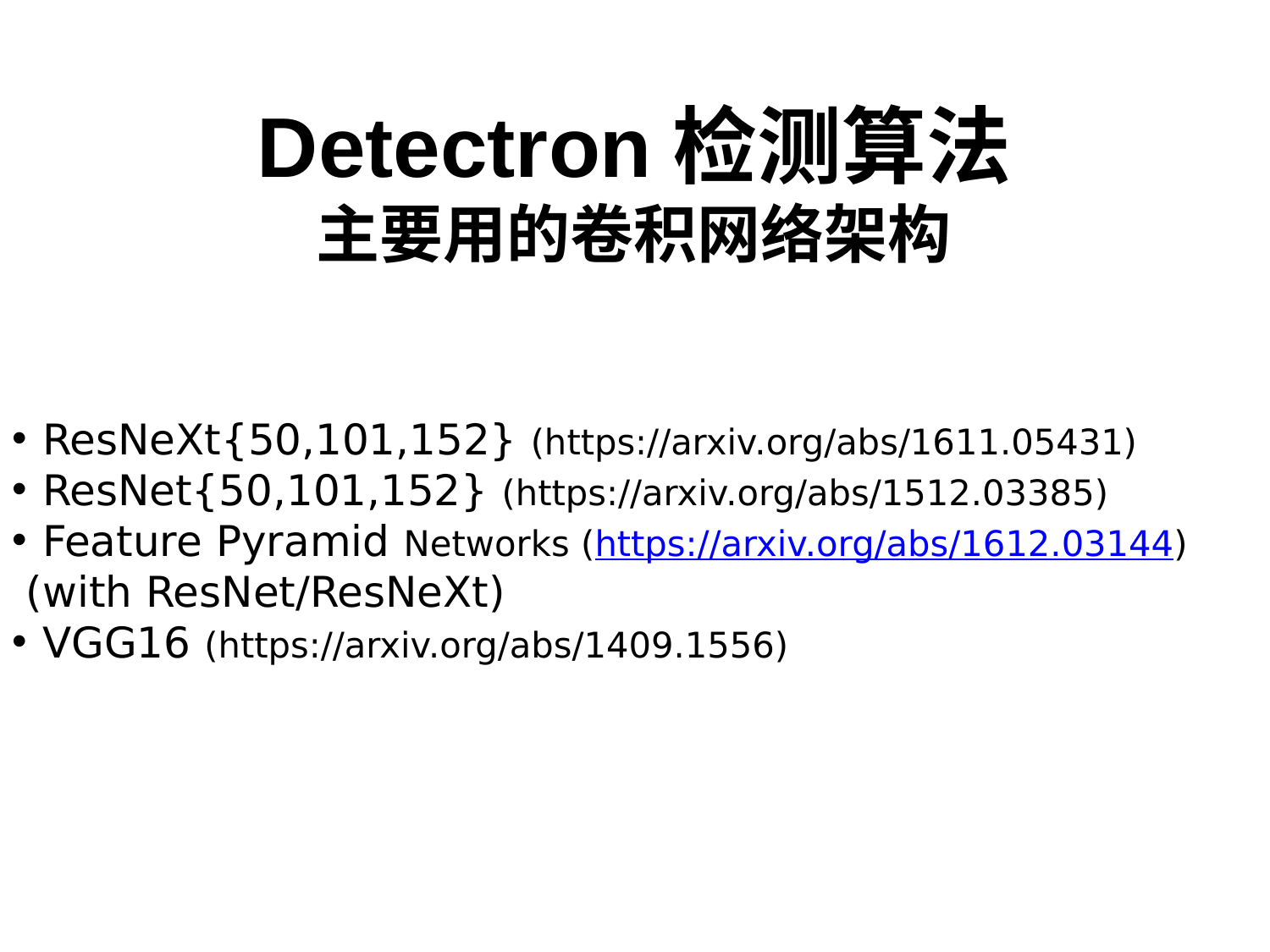

Detectron检测算法
主要用的卷积网络架构
ResNeXt{50,101,152} (https://arxiv.org/abs/1611.05431)
ResNet{50,101,152} (https://arxiv.org/abs/1512.03385)
Feature Pyramid Networks (https://arxiv.org/abs/1612.03144)
 (with ResNet/ResNeXt)
VGG16 (https://arxiv.org/abs/1409.1556)